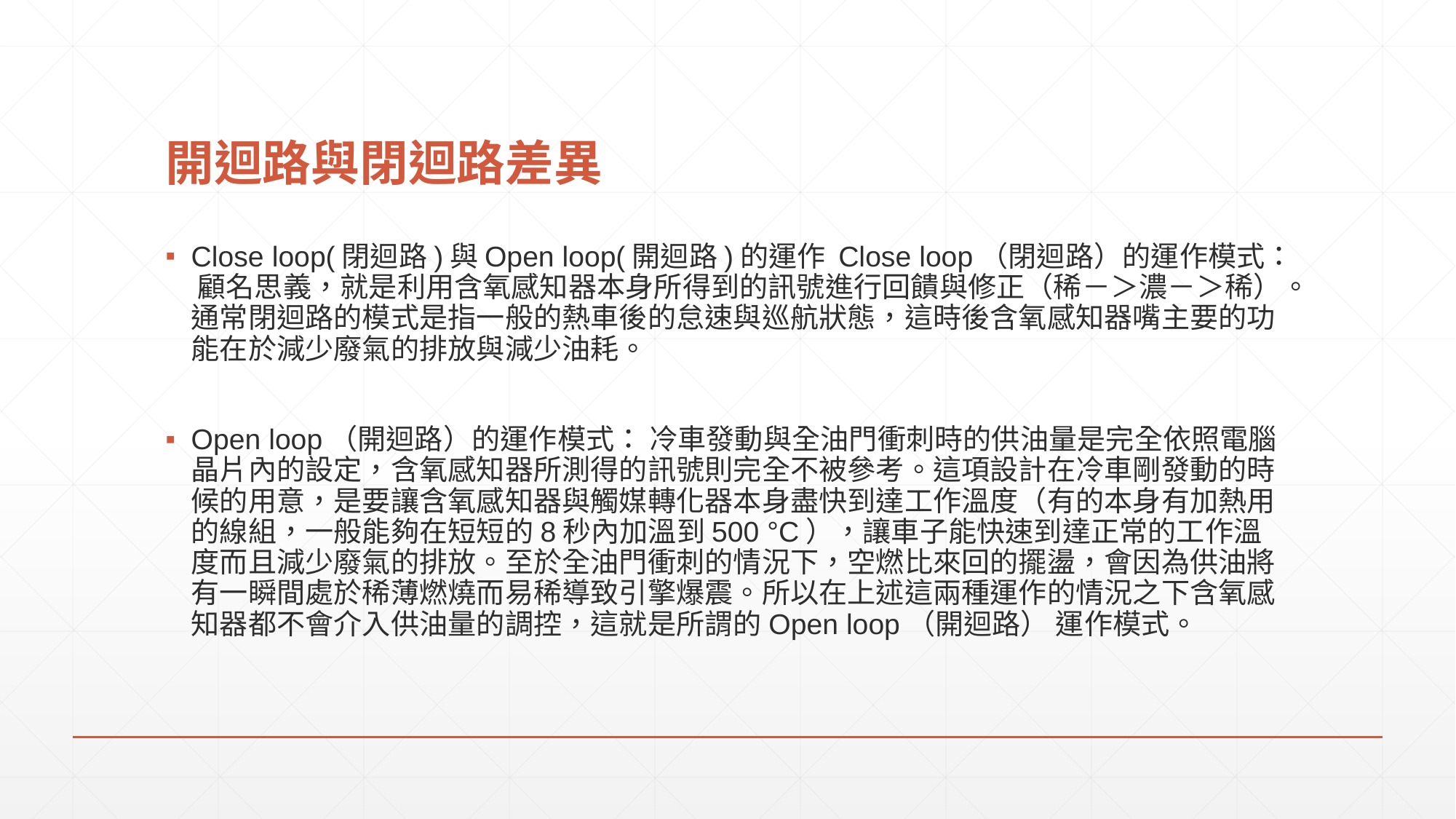

# 開迴路與閉迴路差異
Close loop(閉迴路)與Open loop(開迴路)的運作 Close loop（閉迴路）的運作模式： 顧名思義，就是利用含氧感知器本身所得到的訊號進行回饋與修正（稀－＞濃－＞稀）。通常閉迴路的模式是指一般的熱車後的怠速與巡航狀態，這時後含氧感知器嘴主要的功能在於減少廢氣的排放與減少油耗。
Open loop（開迴路）的運作模式： 冷車發動與全油門衝刺時的供油量是完全依照電腦晶片內的設定，含氧感知器所測得的訊號則完全不被參考。這項設計在冷車剛發動的時候的用意，是要讓含氧感知器與觸媒轉化器本身盡快到達工作溫度（有的本身有加熱用的線組，一般能夠在短短的8秒內加溫到500 °C），讓車子能快速到達正常的工作溫度而且減少廢氣的排放。至於全油門衝刺的情況下，空燃比來回的擺盪，會因為供油將有一瞬間處於稀薄燃燒而易稀導致引擎爆震。所以在上述這兩種運作的情況之下含氧感知器都不會介入供油量的調控，這就是所謂的Open loop（開迴路） 運作模式。